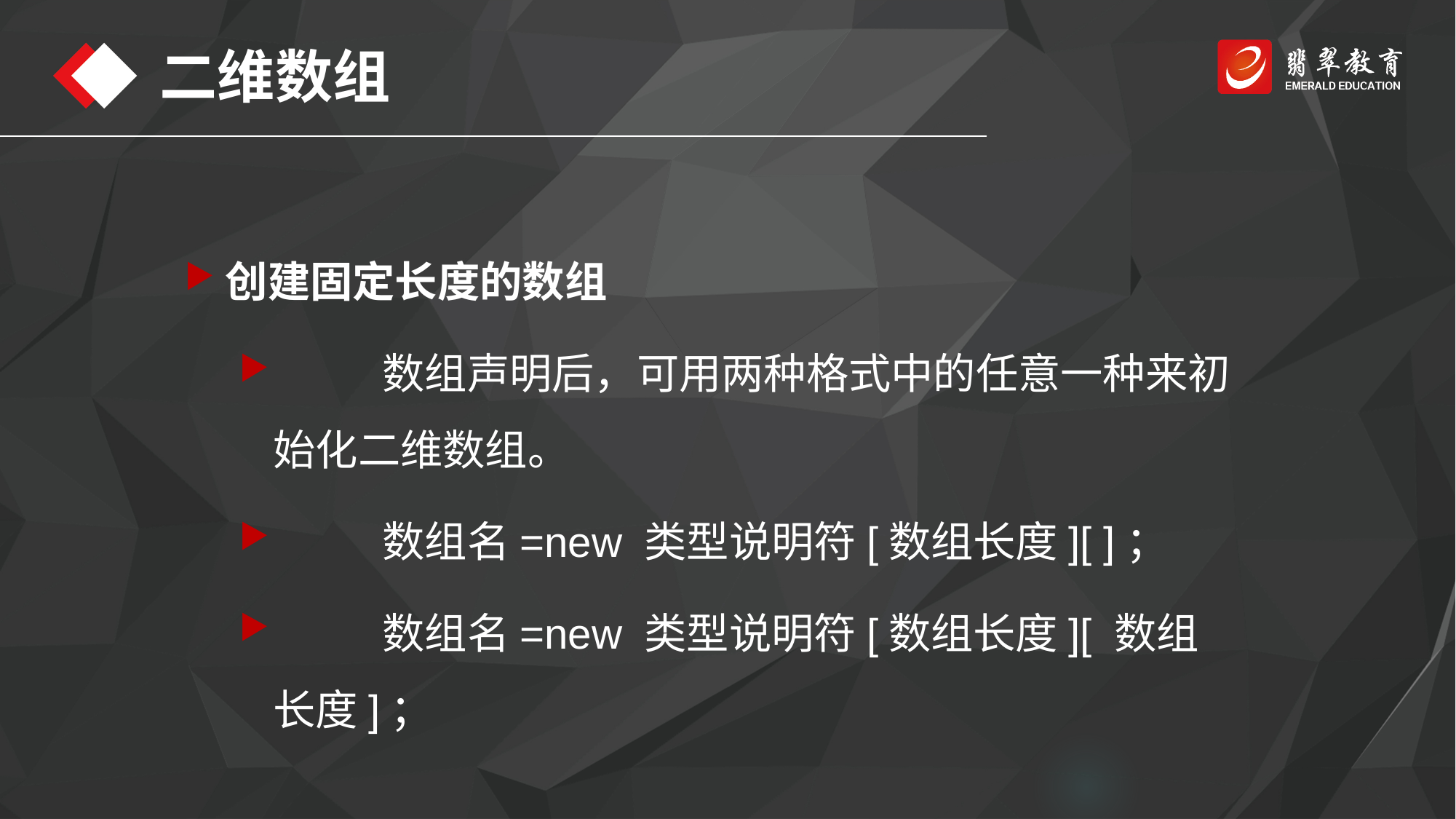

二维数组

创建固定长度的数组
	数组声明后，可用两种格式中的任意一种来初始化二维数组。
	数组名=new 类型说明符[数组长度][ ]；
	数组名=new 类型说明符[数组长度][ 数组长度]；